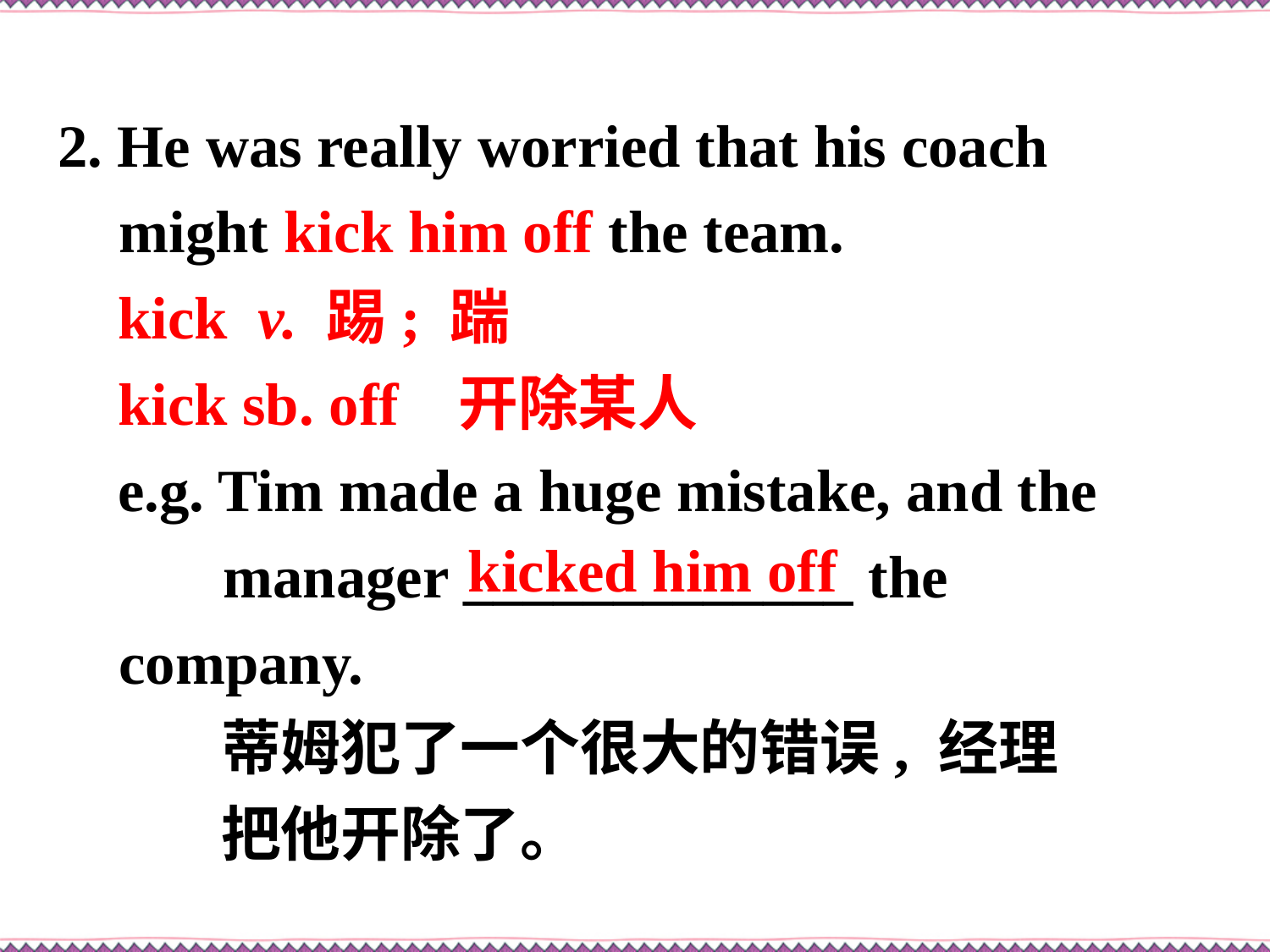

2. He was really worried that his coach might kick him off the team.
    kick  v. 踢; 踹
    kick sb. off   开除某人
    e.g. Tim made a huge mistake, and the
           manager _____________ the company.
           蒂姆犯了一个很大的错误, 经理
           把他开除了。
kicked him off